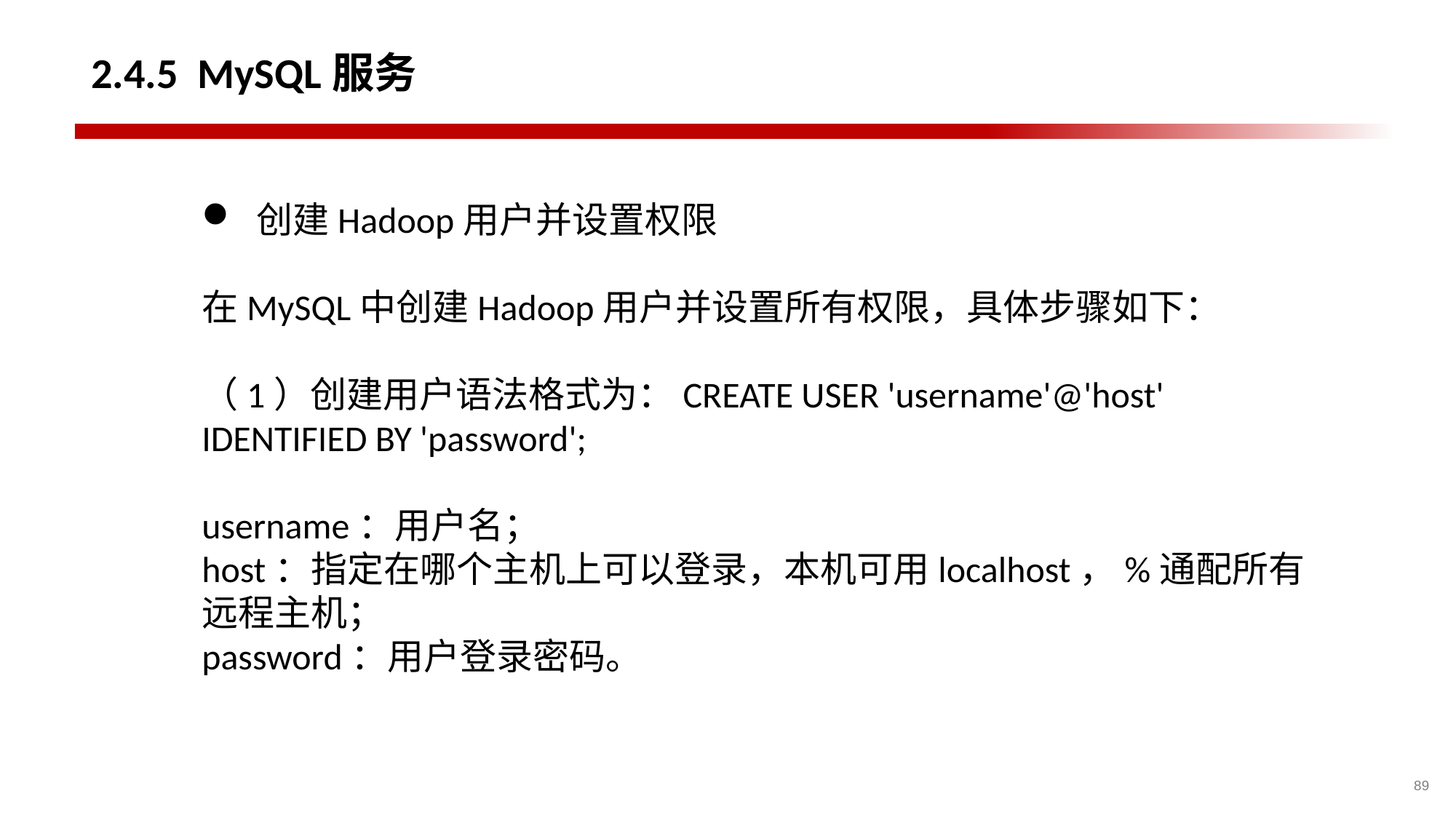

2.4.5  MySQL服务

创建Hadoop用户并设置权限

在MySQL中创建Hadoop用户并设置所有权限，具体步骤如下：

（1）创建用户语法格式为：CREATE USER 'username'@'host'                   IDENTIFIED BY 'password';

username：用户名；
host：指定在哪个主机上可以登录，本机可用localhost，%通配所有远程主机；
password：用户登录密码。

89